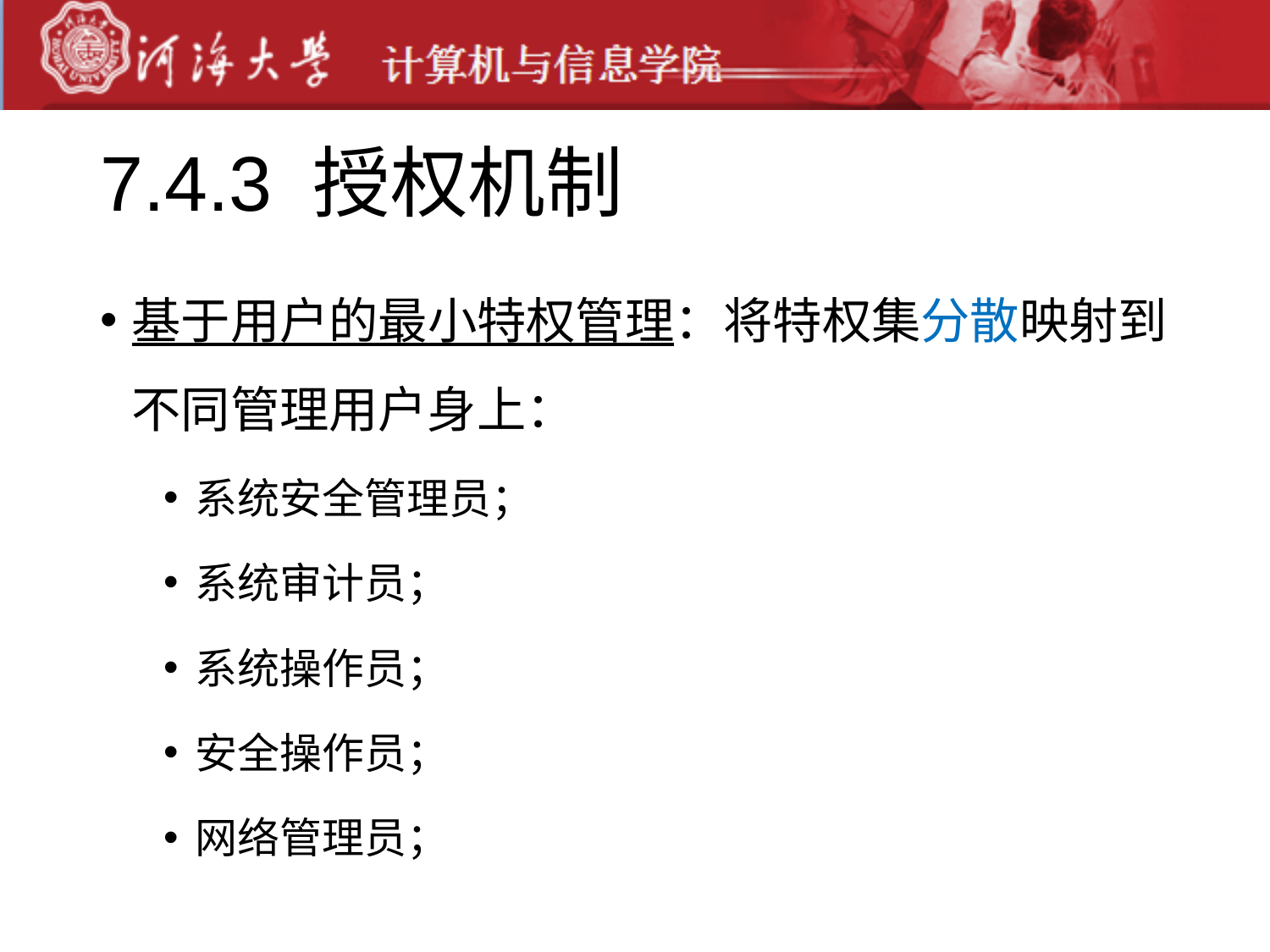

# 7.4.3 授权机制
基于用户的最小特权管理：将特权集分散映射到不同管理用户身上：
系统安全管理员；
系统审计员；
系统操作员；
安全操作员；
网络管理员；